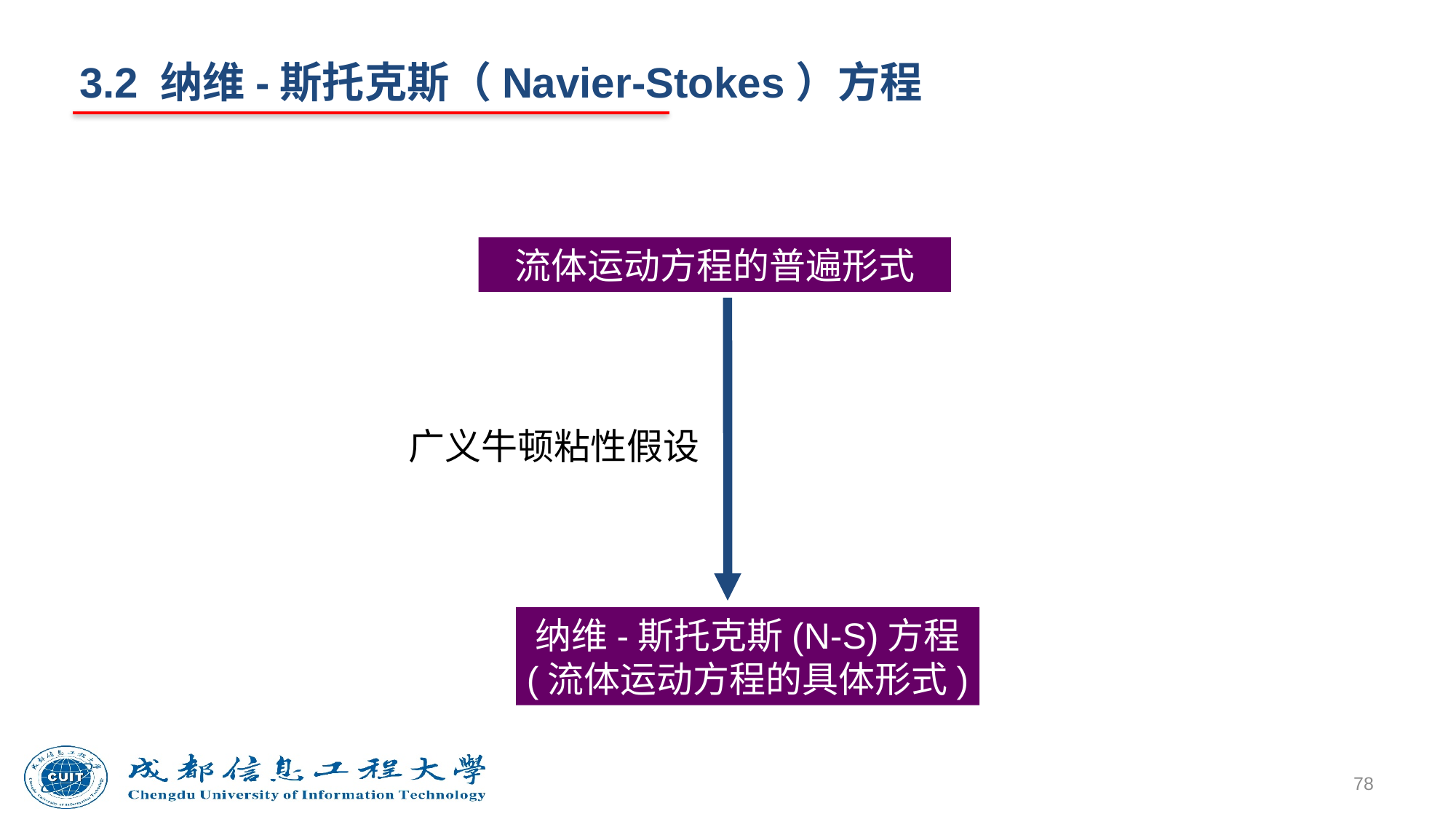

3.2 纳维-斯托克斯（Navier-Stokes）方程
流体运动方程的普遍形式

广义牛顿粘性假设
纳维-斯托克斯(N-S)方程
(流体运动方程的具体形式)
78